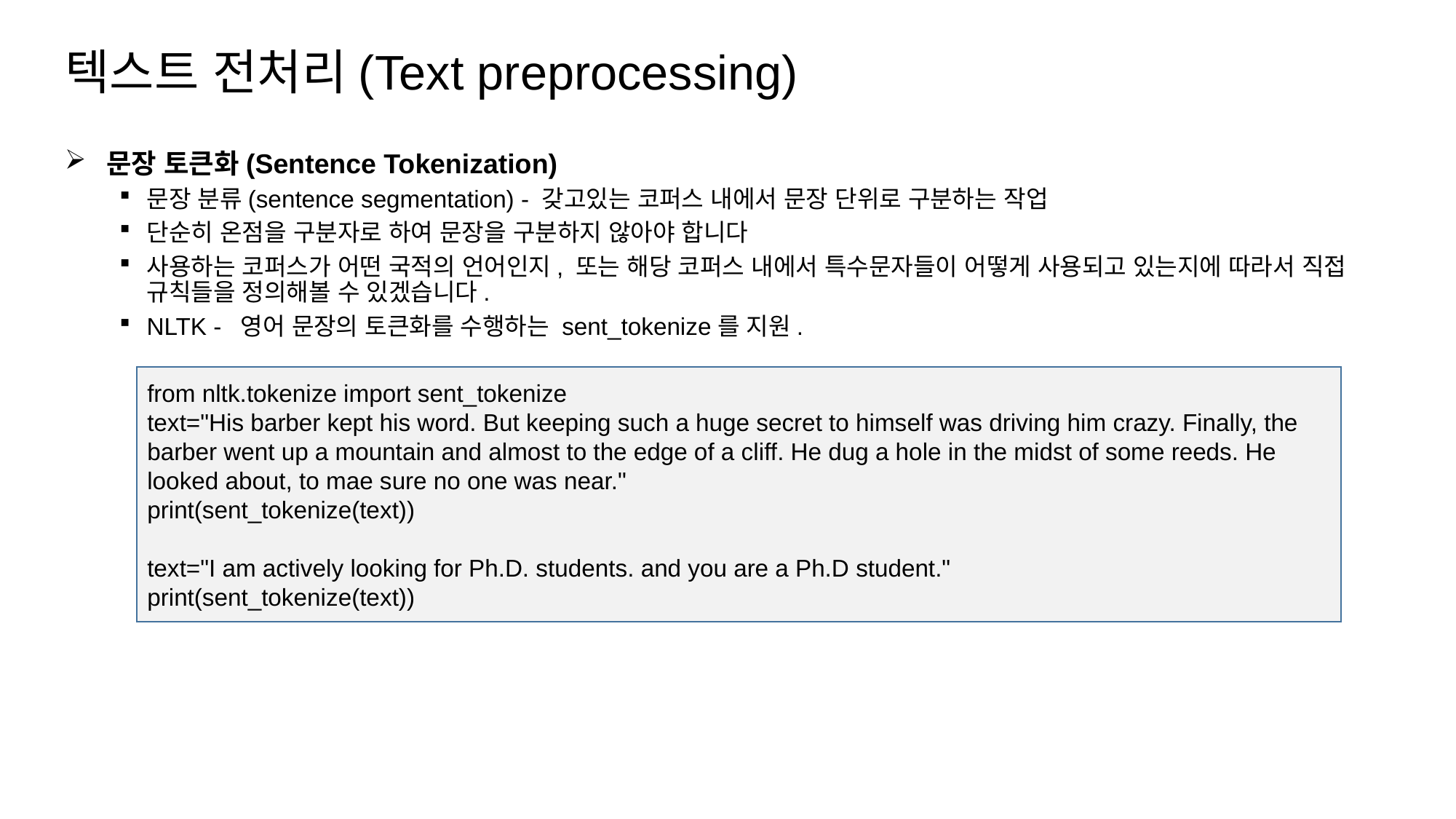

# 텍스트 전처리(Text preprocessing)
 문장 토큰화(Sentence Tokenization)
문장 분류(sentence segmentation) - 갖고있는 코퍼스 내에서 문장 단위로 구분하는 작업
단순히 온점을 구분자로 하여 문장을 구분하지 않아야 합니다
사용하는 코퍼스가 어떤 국적의 언어인지, 또는 해당 코퍼스 내에서 특수문자들이 어떻게 사용되고 있는지에 따라서 직접 규칙들을 정의해볼 수 있겠습니다.
NLTK -  영어 문장의 토큰화를 수행하는 sent_tokenize를 지원.
from nltk.tokenize import sent_tokenize
text="His barber kept his word. But keeping such a huge secret to himself was driving him crazy. Finally, the barber went up a mountain and almost to the edge of a cliff. He dug a hole in the midst of some reeds. He looked about, to mae sure no one was near."
print(sent_tokenize(text))

text="I am actively looking for Ph.D. students. and you are a Ph.D student."
print(sent_tokenize(text))